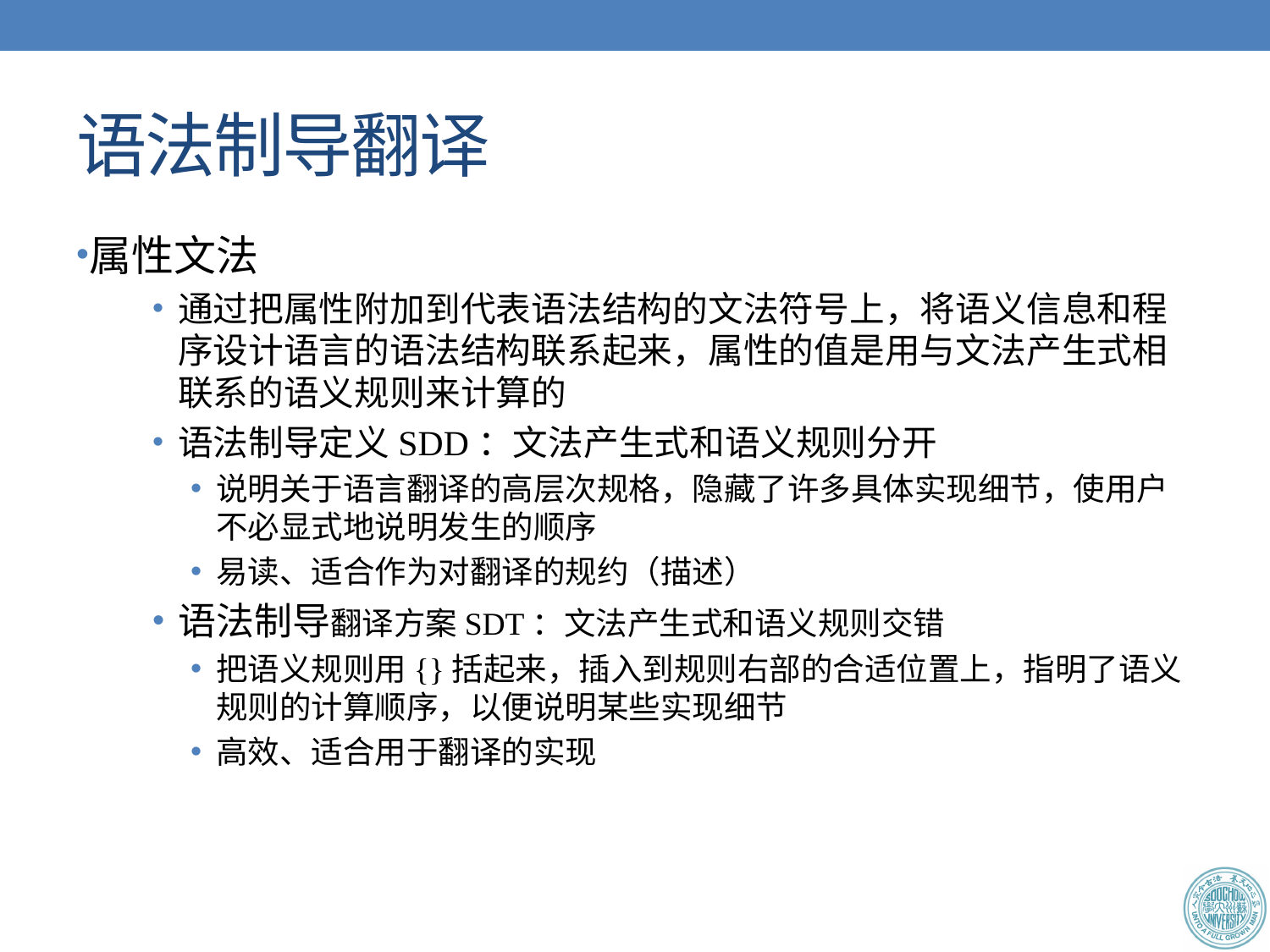

# 语法制导翻译
属性文法
通过把属性附加到代表语法结构的文法符号上，将语义信息和程序设计语言的语法结构联系起来，属性的值是用与文法产生式相联系的语义规则来计算的
语法制导定义SDD：文法产生式和语义规则分开
说明关于语言翻译的高层次规格，隐藏了许多具体实现细节，使用户不必显式地说明发生的顺序
易读、适合作为对翻译的规约（描述）
语法制导翻译方案SDT：文法产生式和语义规则交错
把语义规则用{}括起来，插入到规则右部的合适位置上，指明了语义规则的计算顺序，以便说明某些实现细节
高效、适合用于翻译的实现